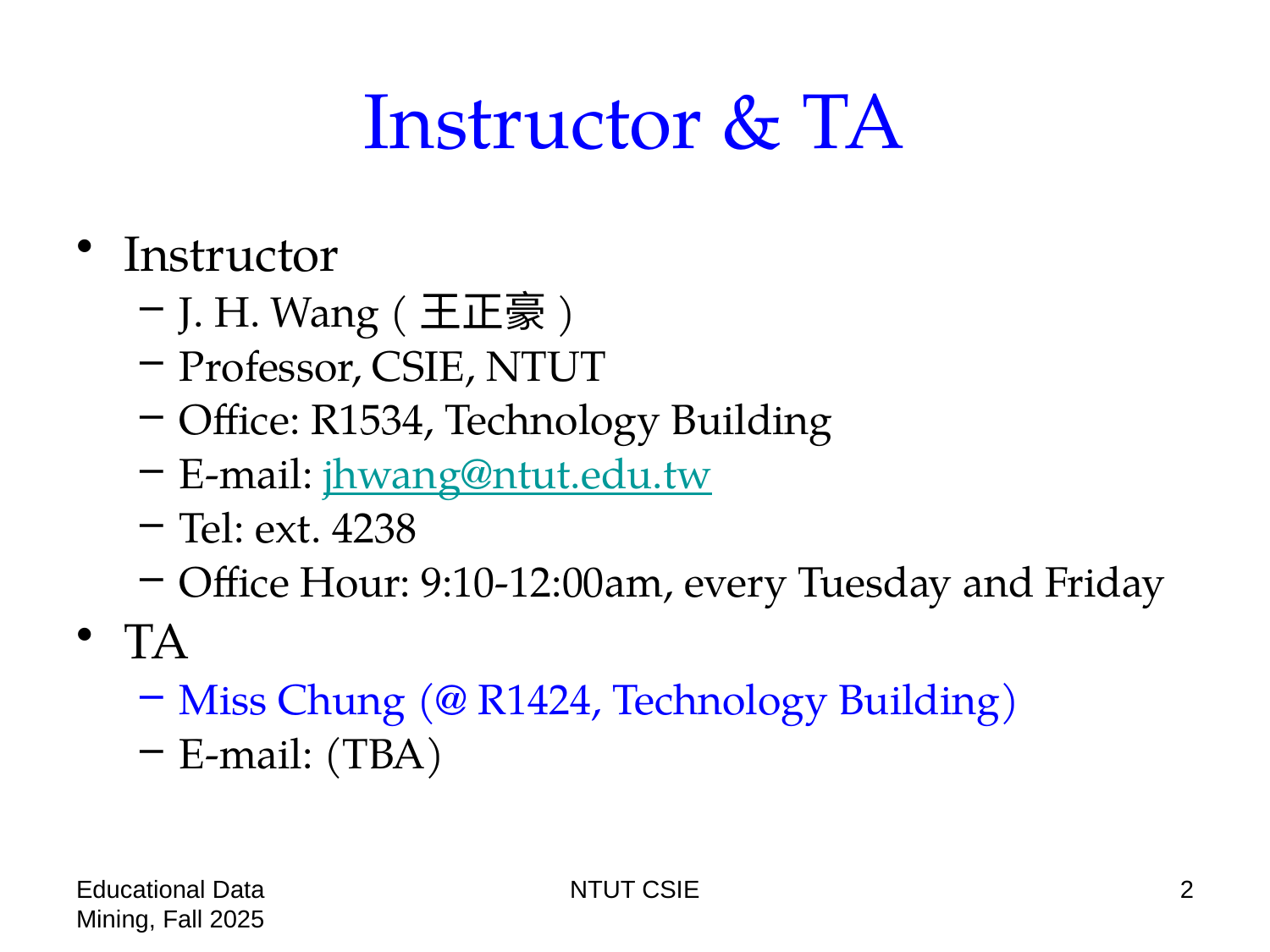

# Instructor & TA
Instructor
J. H. Wang (王正豪)
Professor, CSIE, NTUT
Office: R1534, Technology Building
E-mail: jhwang@ntut.edu.tw
Tel: ext. 4238
Office Hour: 9:10-12:00am, every Tuesday and Friday
TA
Miss Chung (@ R1424, Technology Building)
E-mail: (TBA)
Educational Data Mining, Fall 2025
NTUT CSIE
2